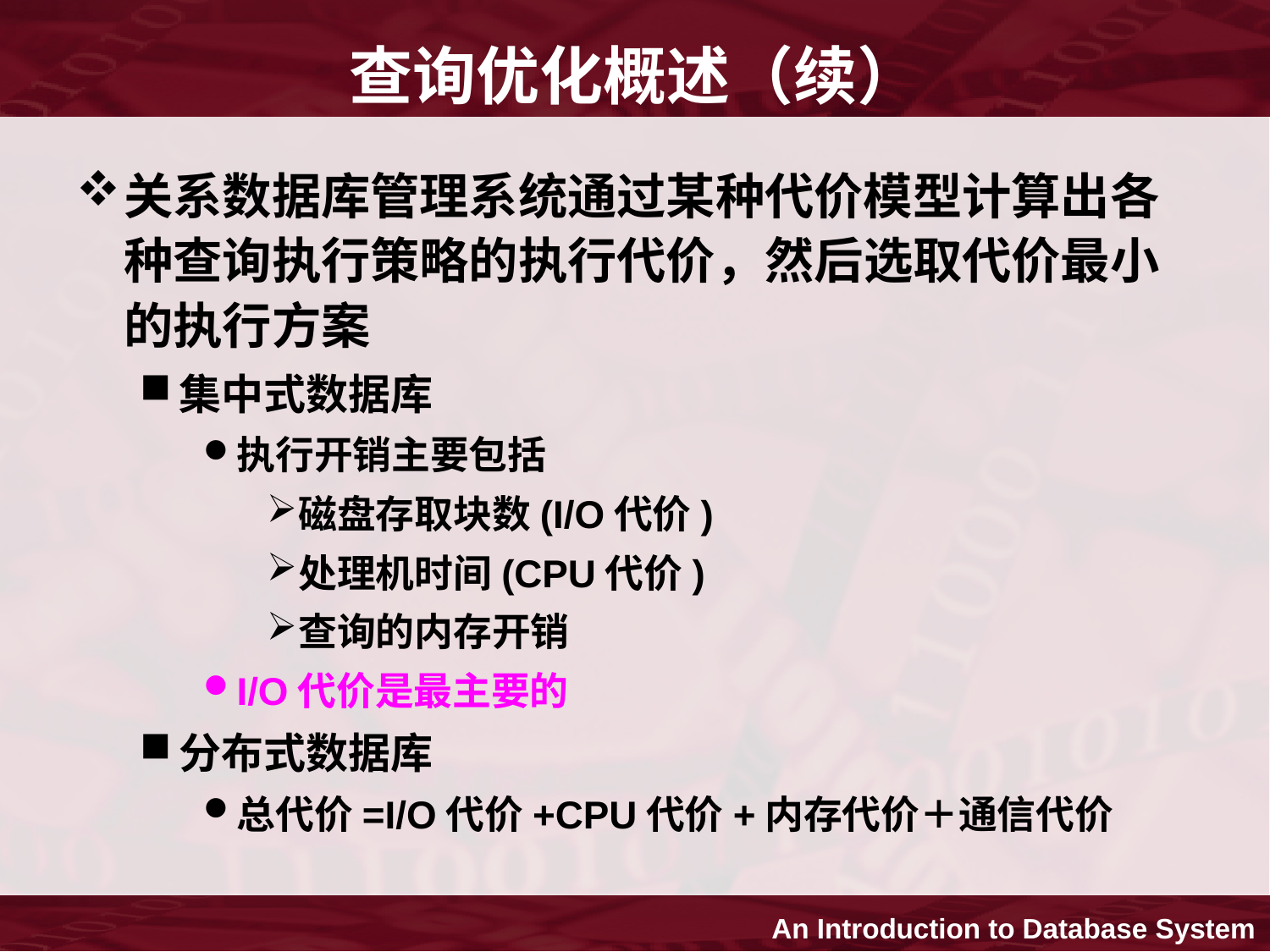

# 查询优化概述（续）
关系数据库管理系统通过某种代价模型计算出各种查询执行策略的执行代价，然后选取代价最小的执行方案
集中式数据库
执行开销主要包括
磁盘存取块数(I/O代价)
处理机时间(CPU代价)
查询的内存开销
I/O代价是最主要的
分布式数据库
总代价=I/O代价+CPU代价+内存代价＋通信代价